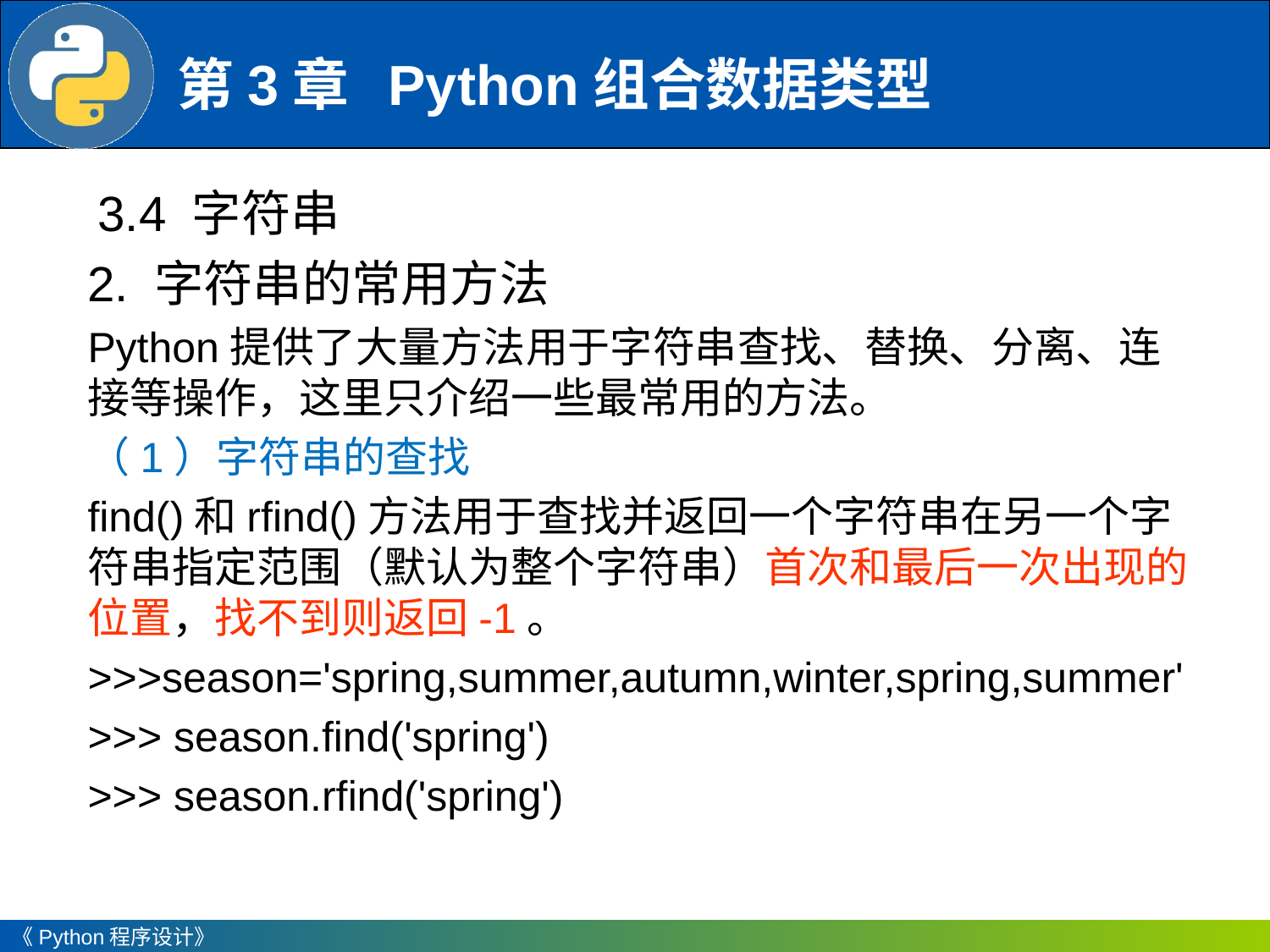

3.4 字符串
2. 字符串的常用方法
Python提供了大量方法用于字符串查找、替换、分离、连接等操作，这里只介绍一些最常用的方法。
（1）字符串的查找
find()和rfind()方法用于查找并返回一个字符串在另一个字符串指定范围（默认为整个字符串）首次和最后一次出现的位置，找不到则返回-1。
>>>season='spring,summer,autumn,winter,spring,summer'
>>> season.find('spring')
>>> season.rfind('spring')